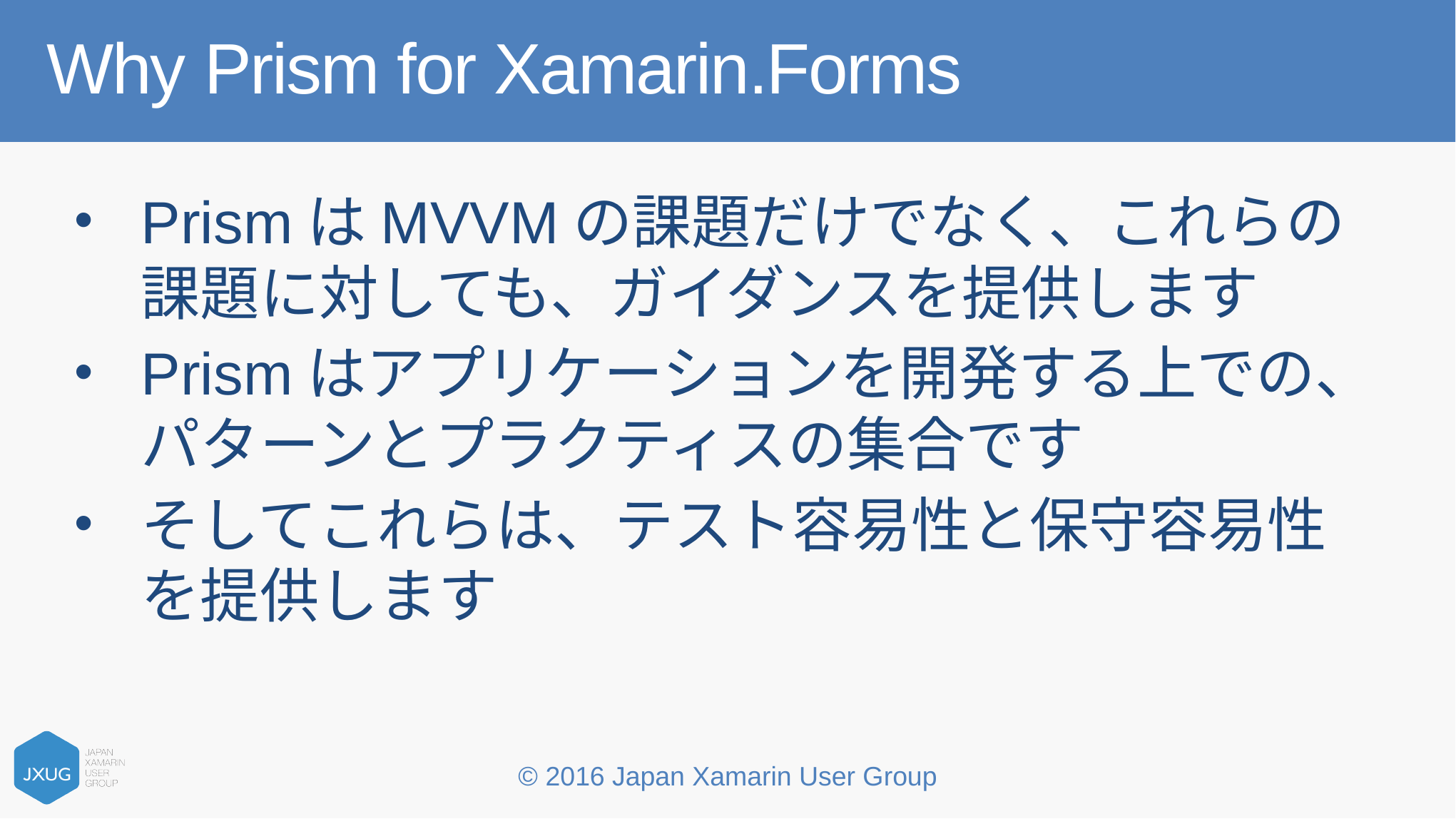

# Why Prism for Xamarin.Forms
PrismはMVVMの課題だけでなく、これらの課題に対しても、ガイダンスを提供します
Prismはアプリケーションを開発する上での、パターンとプラクティスの集合です
そしてこれらは、テスト容易性と保守容易性を提供します